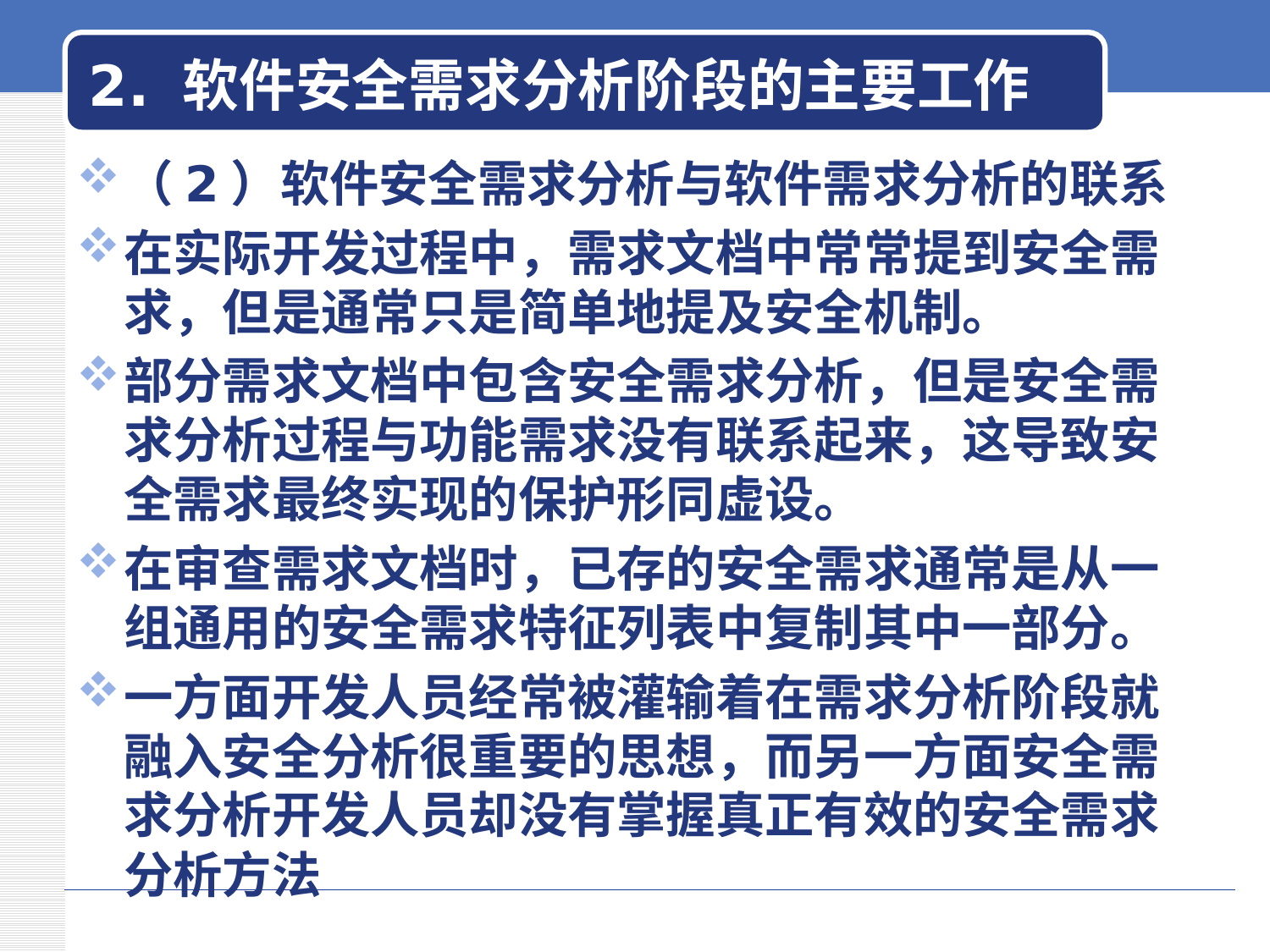

# 2. 软件安全需求分析阶段的主要工作
（2）软件安全需求分析与软件需求分析的联系
在实际开发过程中，需求文档中常常提到安全需求，但是通常只是简单地提及安全机制。
部分需求文档中包含安全需求分析，但是安全需求分析过程与功能需求没有联系起来，这导致安全需求最终实现的保护形同虚设。
在审查需求文档时，已存的安全需求通常是从一组通用的安全需求特征列表中复制其中一部分。
一方面开发人员经常被灌输着在需求分析阶段就融入安全分析很重要的思想，而另一方面安全需求分析开发人员却没有掌握真正有效的安全需求分析方法